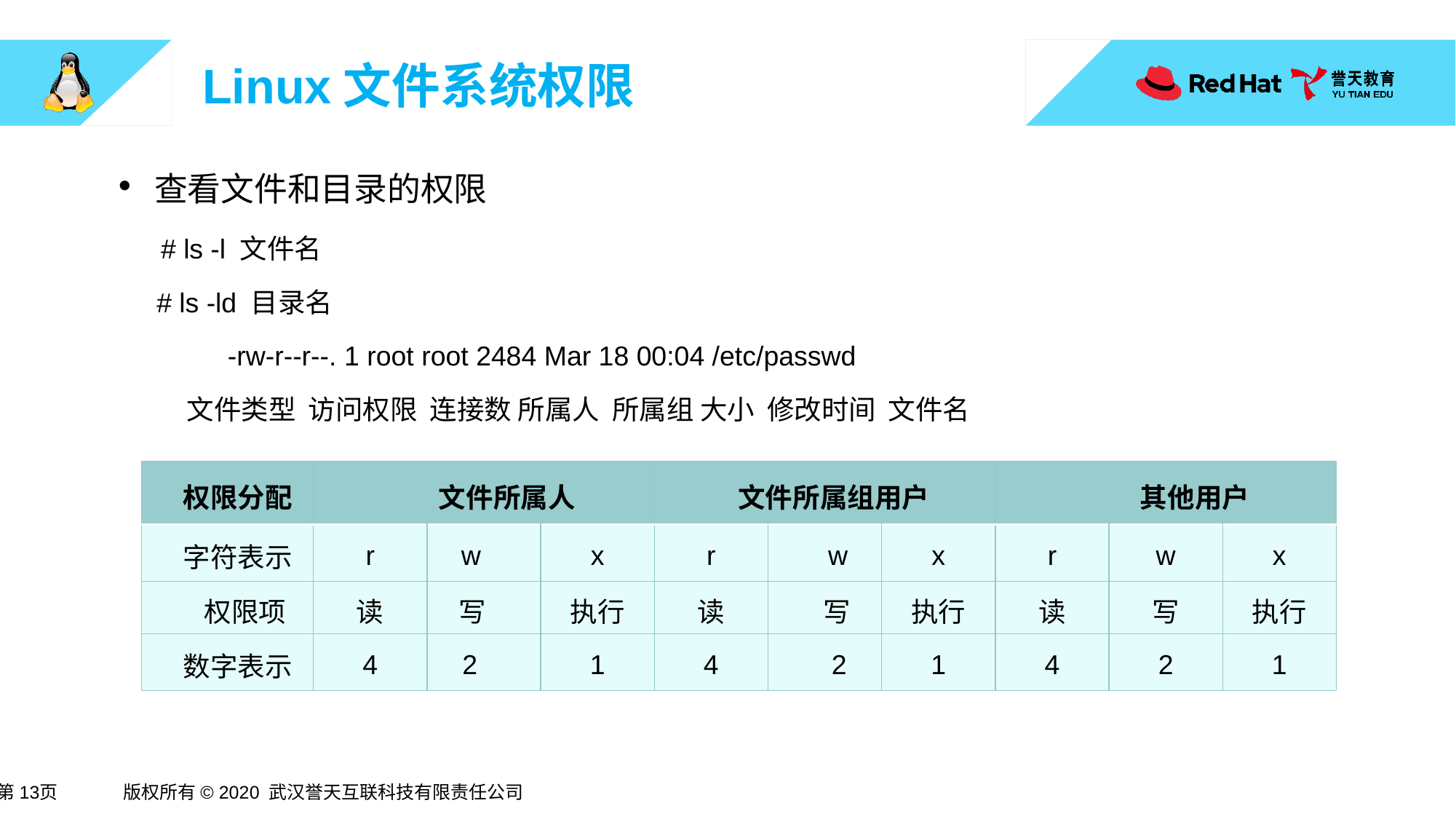

# Linux文件系统权限
查看文件和目录的权限
# ls -l 文件名
     # ls -ld 目录名
	-rw-r--r--. 1 root root 2484 Mar 18 00:04 /etc/passwd
          文件类型  访问权限  连接数 所属人  所属组 大小  修改时间  文件名

| 权限分配 | 文件所属人 |  |  | 文件所属组用户 |  |  | 其他用户 |  |  |
| --- | --- | --- | --- | --- | --- | --- | --- | --- | --- |
| 字符表示 | r | w | x | r | w | x | r | w | x |
| 权限项 | 读 | 写 | 执行 | 读 | 写 | 执行 | 读 | 写 | 执行 |
| 数字表示 | 4 | 2 | 1 | 4 | 2 | 1 | 4 | 2 | 1 |
13